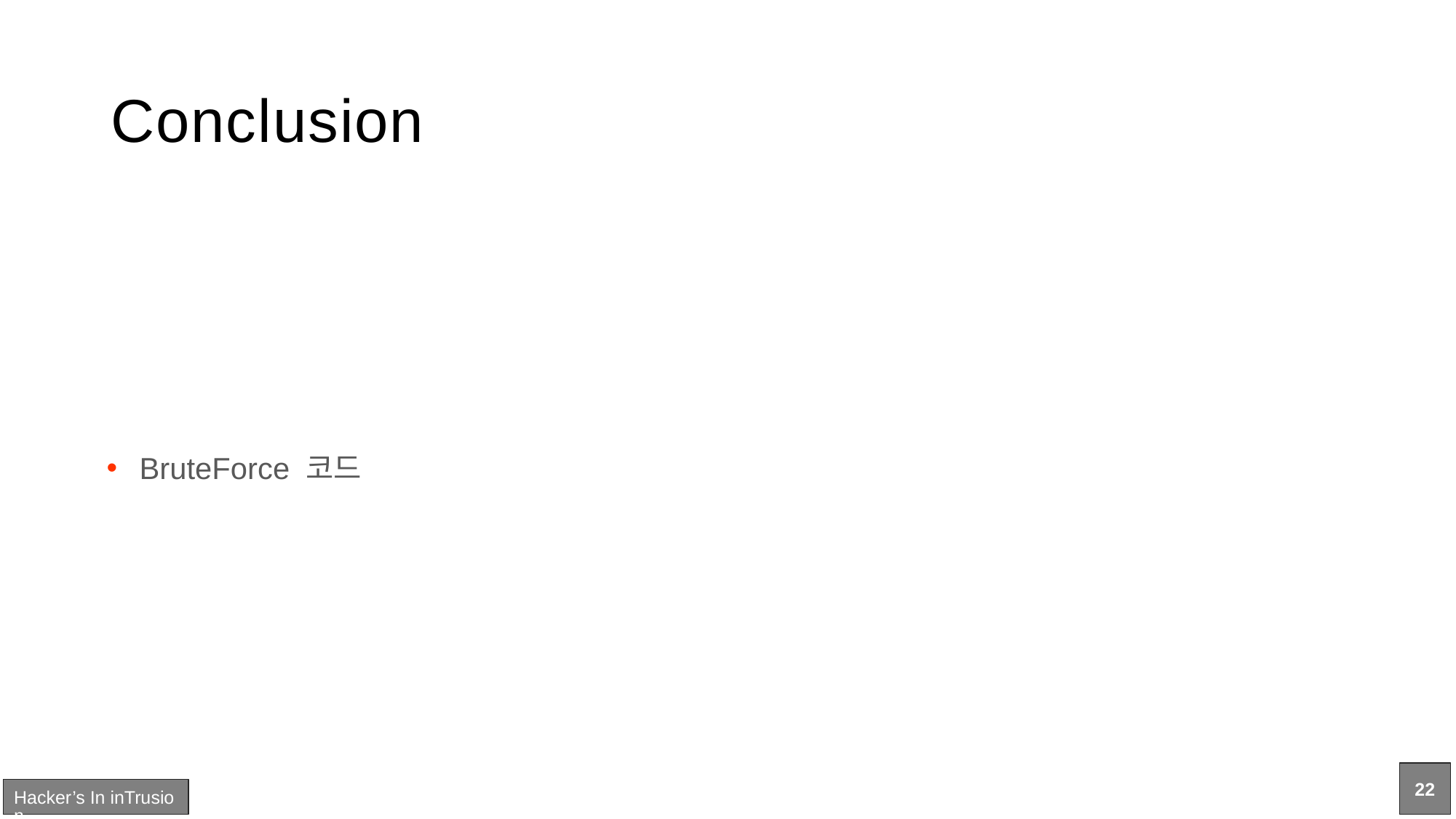

# Conclusion

BruteForce 코드

22
Hacker’s In inTrusion